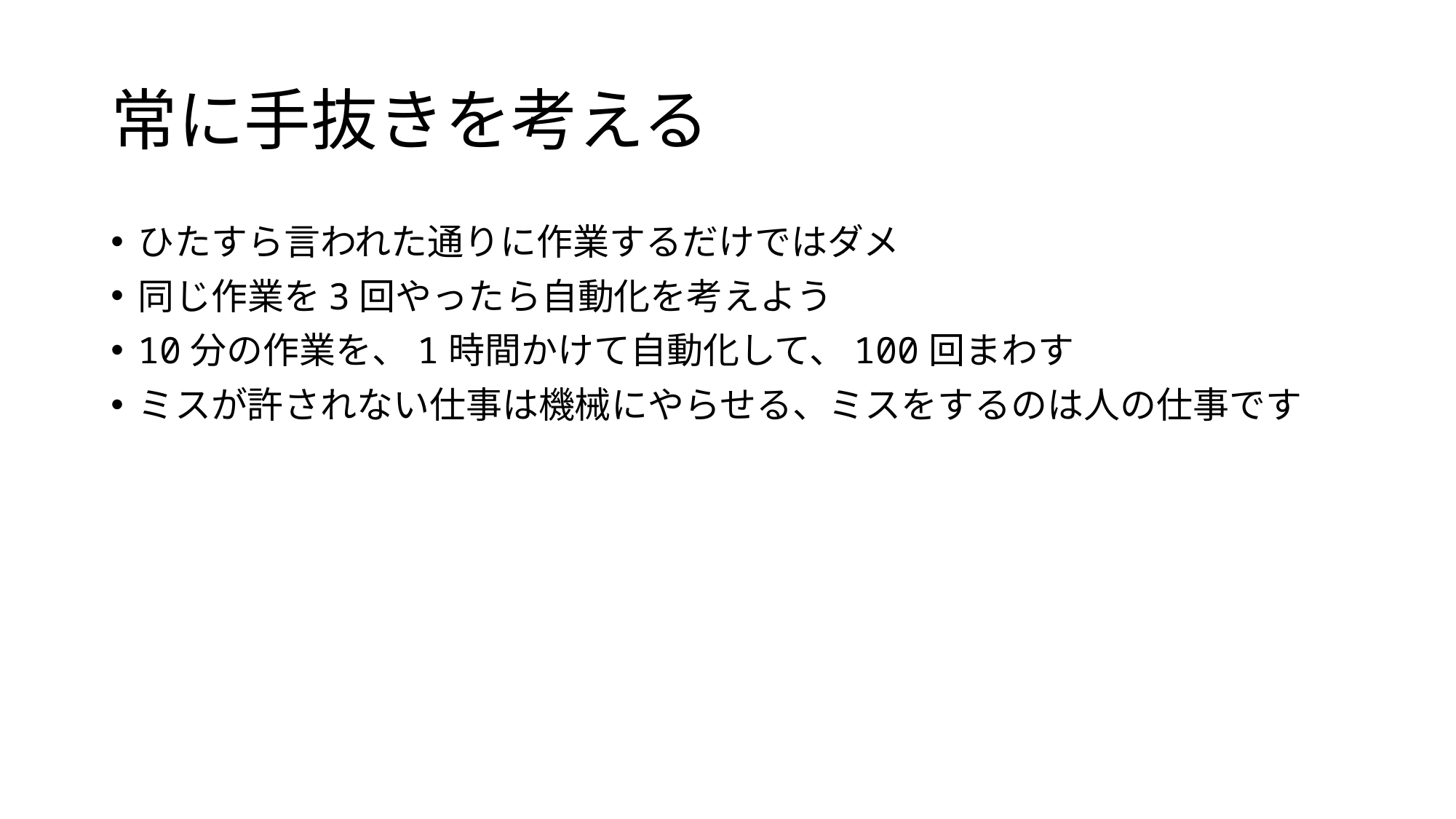

# 常に手抜きを考える
ひたすら言われた通りに作業するだけではダメ
同じ作業を3回やったら自動化を考えよう
10分の作業を、1時間かけて自動化して、100回まわす
ミスが許されない仕事は機械にやらせる、ミスをするのは人の仕事です